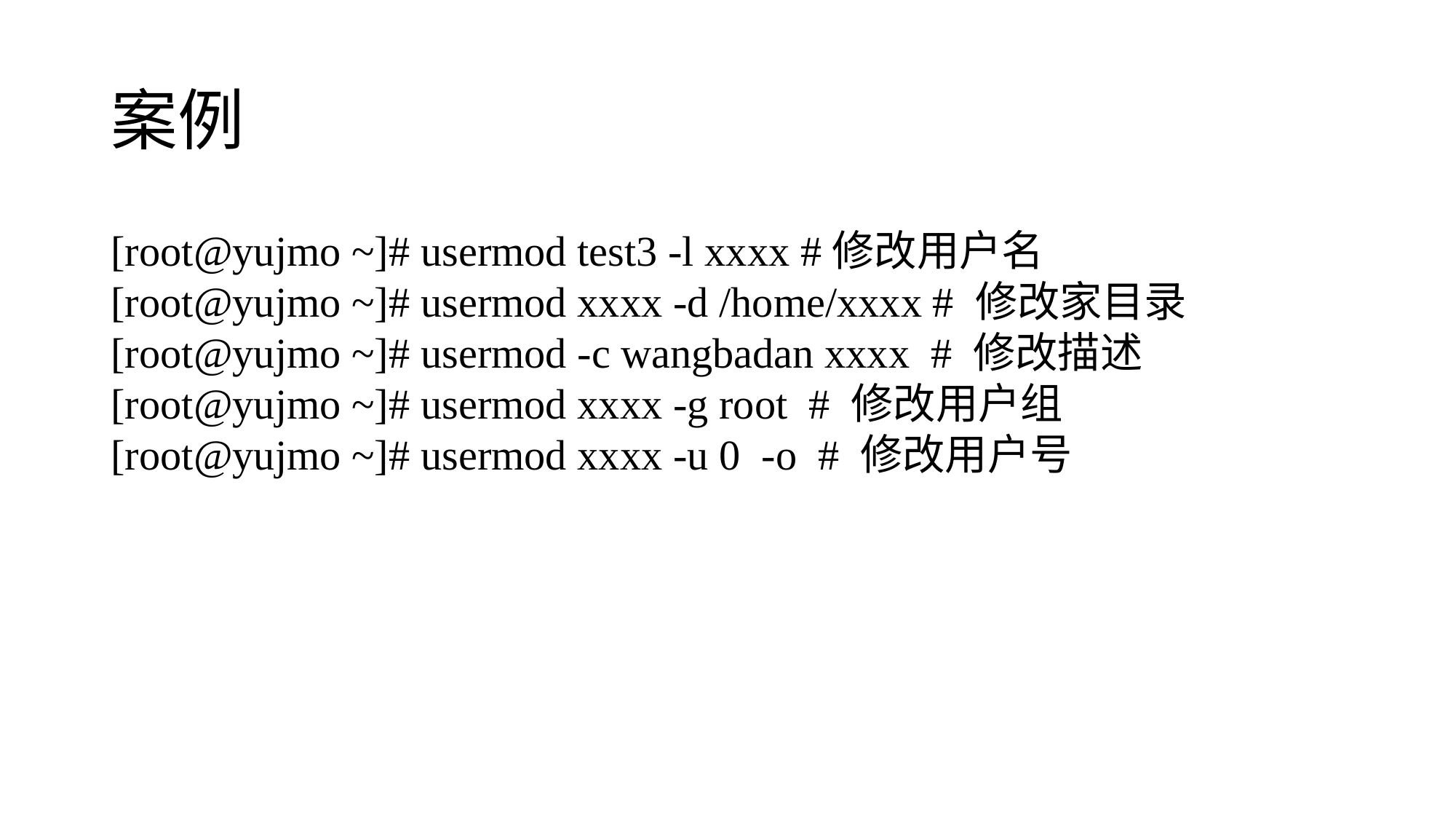

# 案例
[root@yujmo ~]# usermod test3 -l xxxx #修改用户名
[root@yujmo ~]# usermod xxxx -d /home/xxxx # 修改家目录
[root@yujmo ~]# usermod -c wangbadan xxxx  # 修改描述
[root@yujmo ~]# usermod xxxx -g root  # 修改用户组
[root@yujmo ~]# usermod xxxx -u 0  -o  # 修改用户号